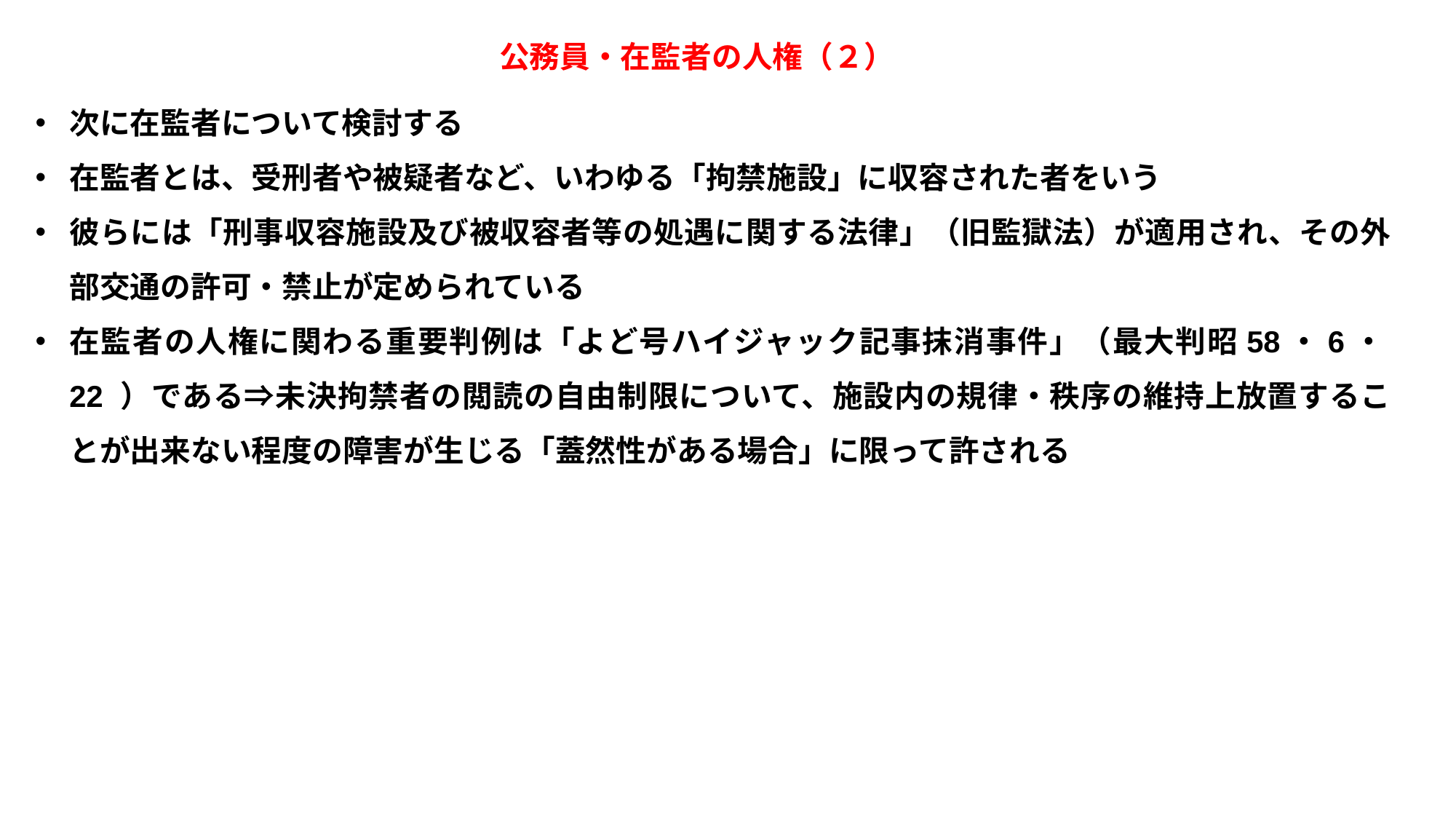

公務員・在監者の人権（２）
次に在監者について検討する
在監者とは、受刑者や被疑者など、いわゆる「拘禁施設」に収容された者をいう
彼らには「刑事収容施設及び被収容者等の処遇に関する法律」（旧監獄法）が適用され、その外部交通の許可・禁止が定められている
在監者の人権に関わる重要判例は「よど号ハイジャック記事抹消事件」（最大判昭58・6・22 ）である⇒未決拘禁者の閲読の自由制限について、施設内の規律・秩序の維持上放置することが出来ない程度の障害が生じる「蓋然性がある場合」に限って許される